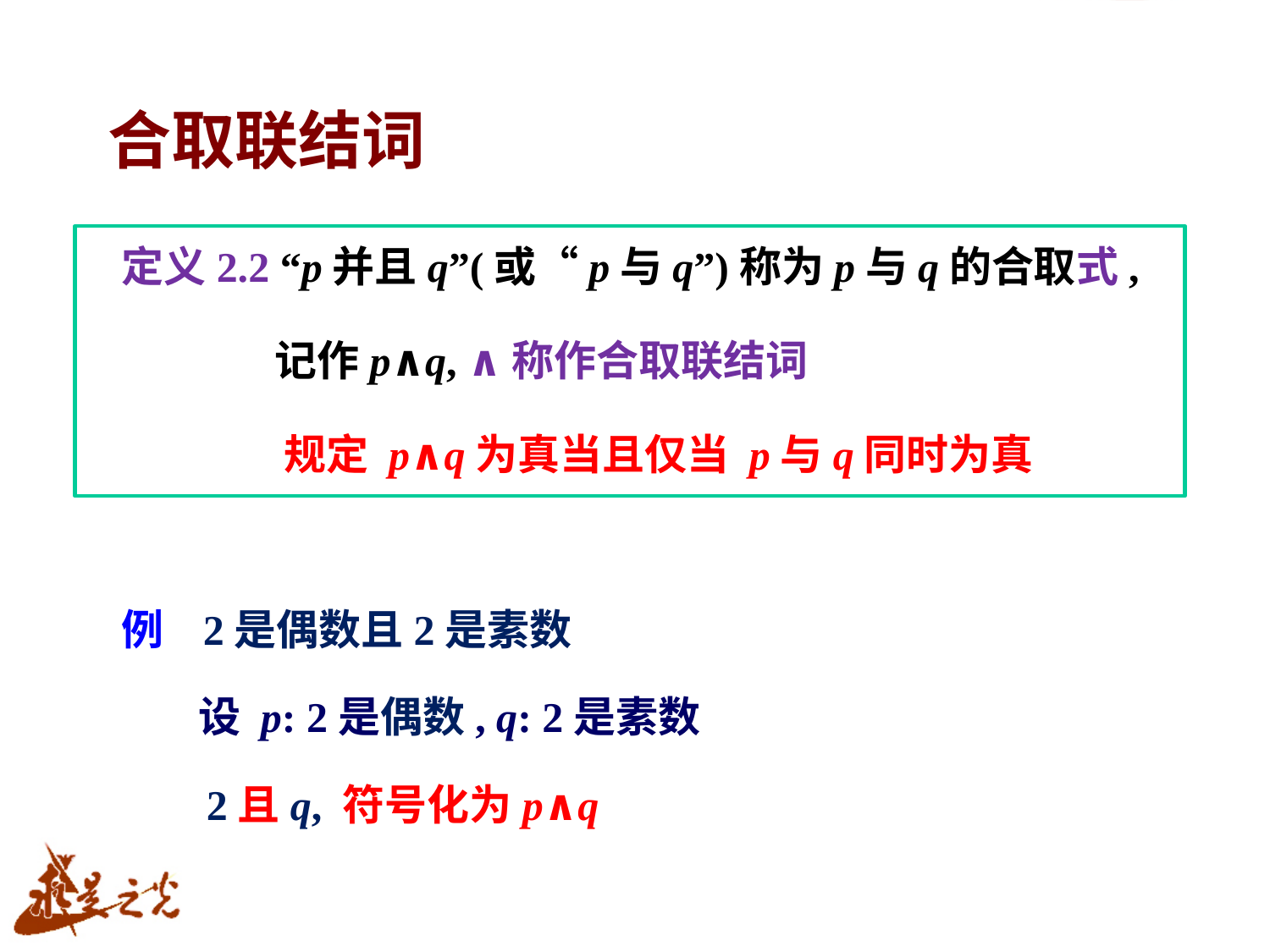

# 合取联结词
定义2.2 “p并且q”(或“p与q”)称为p与q的合取式,
               记作p∧q, ∧称作合取联结词
                规定 p∧q为真当且仅当 p与q同时为真

例   2是偶数且2是素数
       设 p: 2是偶数, q: 2是素数
        2且q, 符号化为p∧q

8